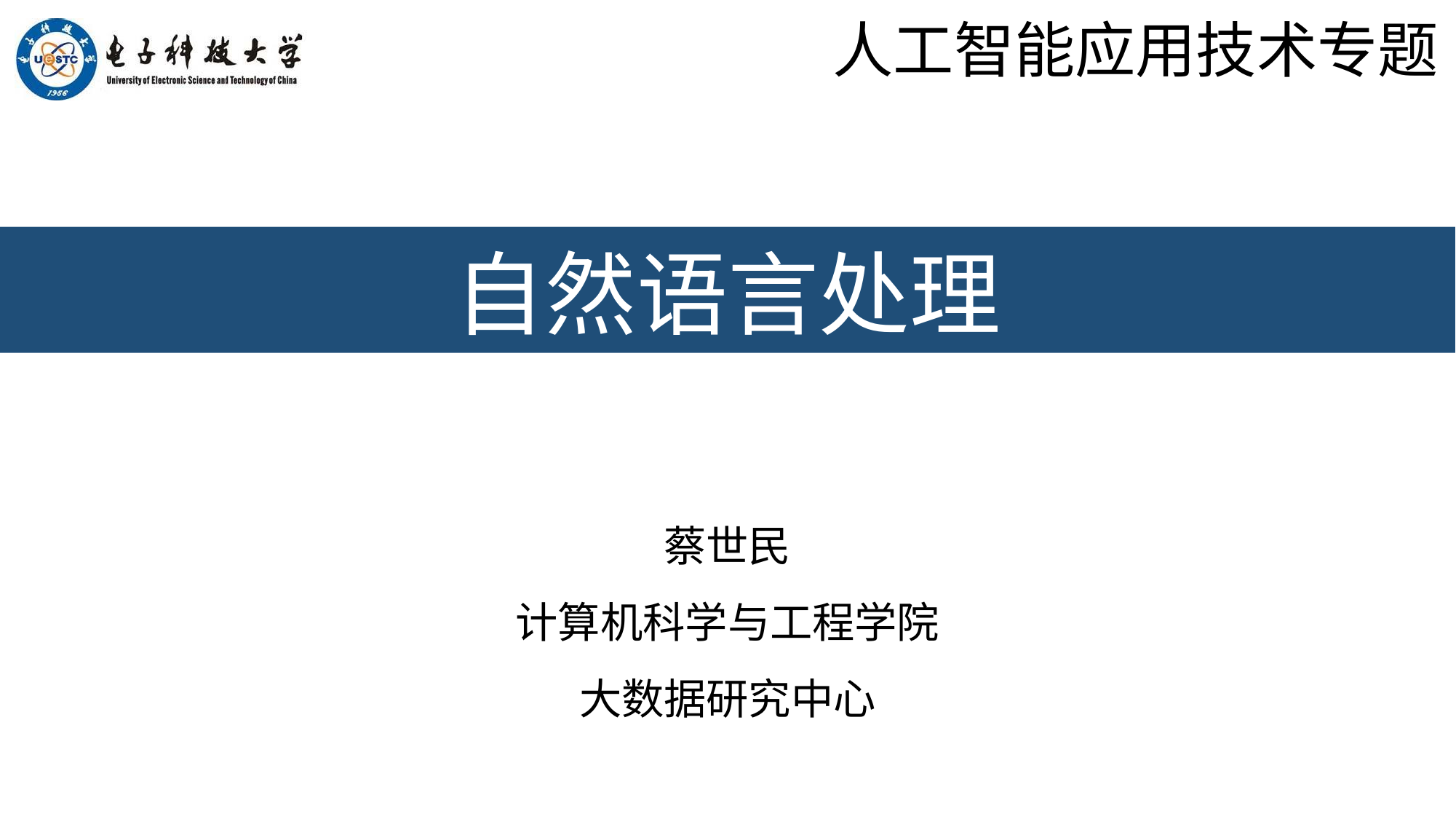

人工智能应用技术专题
# 自然语言处理
蔡世民
计算机科学与工程学院
大数据研究中心